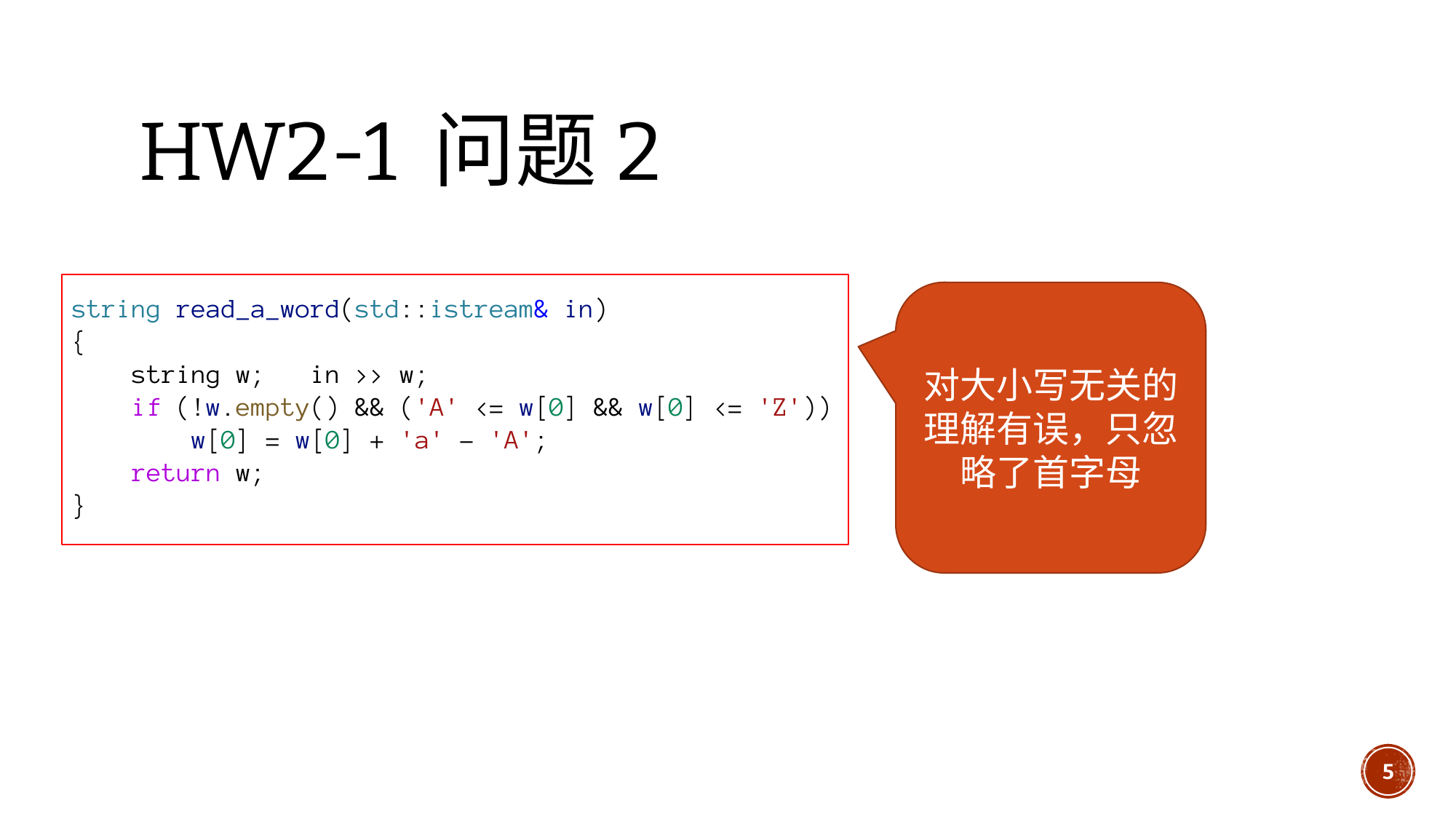

# HW2-1 问题2

对大小写无关的理解有误，只忽略了首字母
string read_a_word(std::istream& in)
{
    string w;   in >> w;
    if (!w.empty() && ('A' <= w[0] && w[0] <= 'Z'))
        w[0] = w[0] + 'a' - 'A';
    return w;
}

5